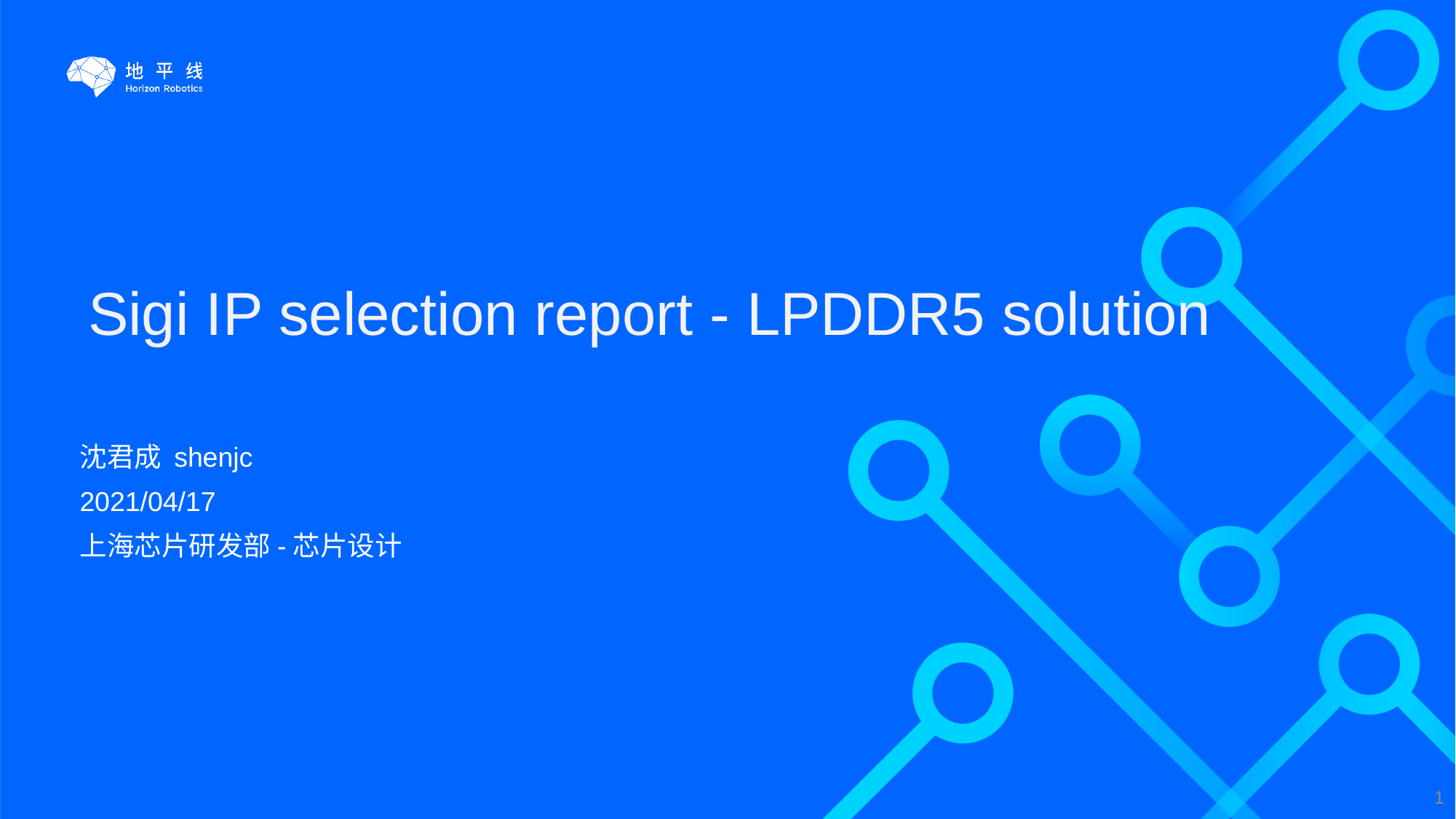

# Sigi IP selection report - LPDDR5 solution
沈君成 shenjc
2021/04/17
上海芯片研发部-芯片设计
1